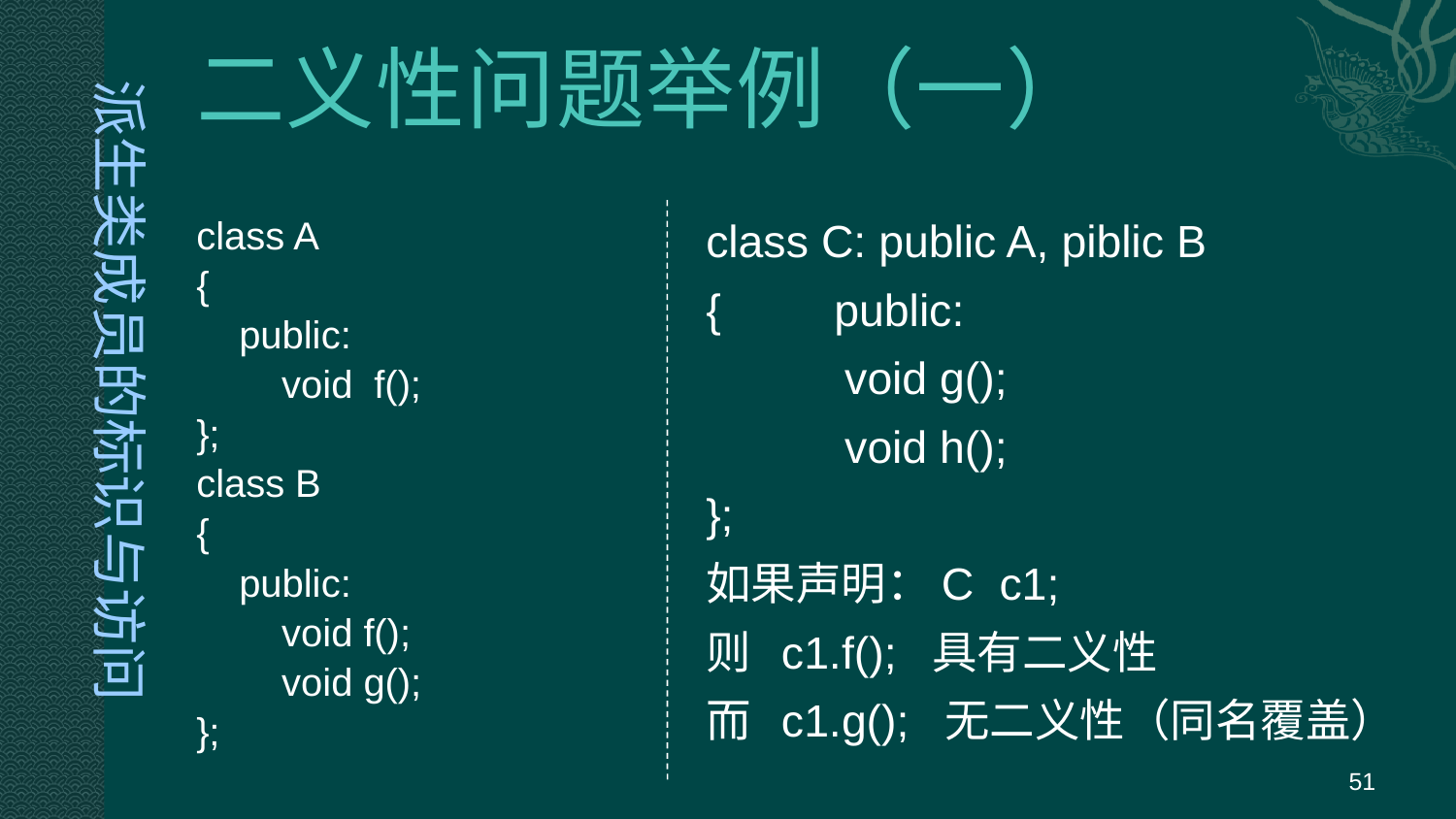

# 二义性问题举例（一）
派生类成员的标识与访问

class C: public A, piblic B
{         public:
           void g();
           void h();
};
如果声明：C  c1;
则  c1.f();  具有二义性
而  c1.g();  无二义性（同名覆盖）
class A
{
    public:
        void  f();
};
class B
{
    public:
        void f();
        void g();
};
51